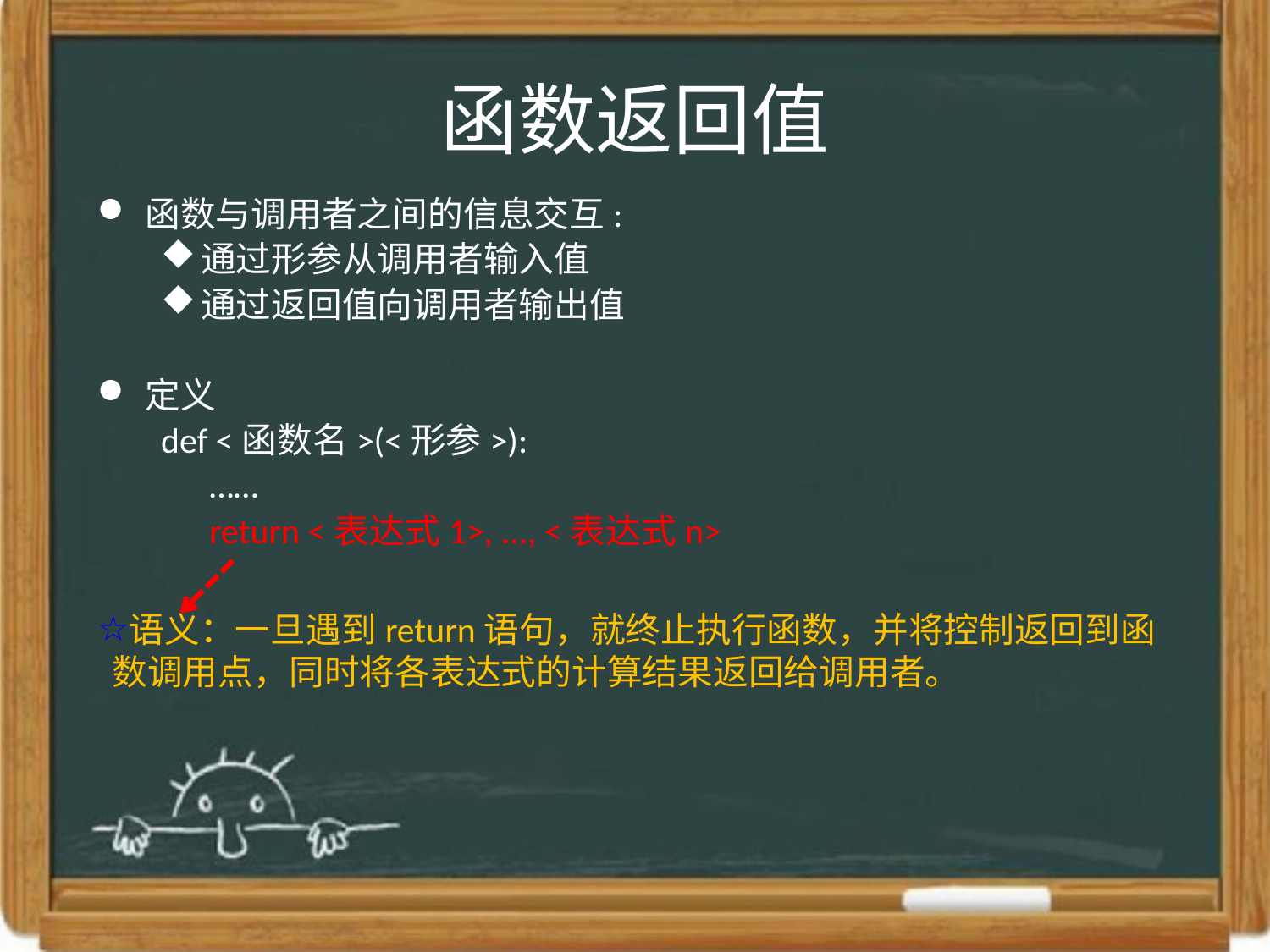

# 函数返回值
函数与调用者之间的信息交互:
通过形参从调用者输入值
通过返回值向调用者输出值

定义
def <函数名>(<形参>):
      ……
      return <表达式1>, ..., <表达式n>

语义：一旦遇到return语句，就终止执行函数，并将控制返回到函数调用点，同时将各表达式的计算结果返回给调用者。